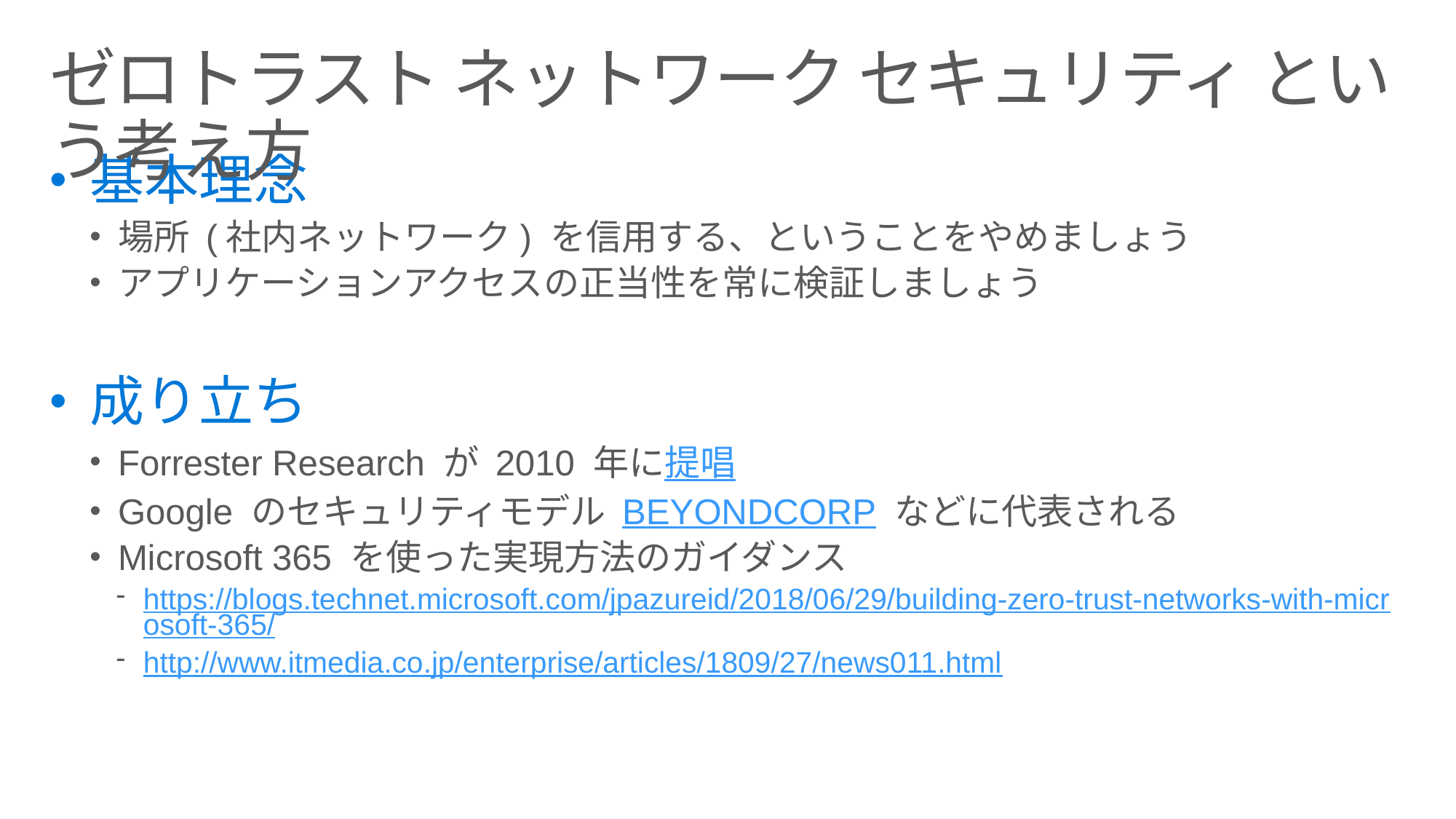

# ゼロトラスト ネットワーク セキュリティ という考え方
基本理念
場所 (社内ネットワーク) を信用する、ということをやめましょう
アプリケーションアクセスの正当性を常に検証しましょう

成り立ち
Forrester Research が 2010 年に提唱
Google のセキュリティモデル BEYONDCORP などに代表される
Microsoft 365 を使った実現方法のガイダンス
https://blogs.technet.microsoft.com/jpazureid/2018/06/29/building-zero-trust-networks-with-microsoft-365/
http://www.itmedia.co.jp/enterprise/articles/1809/27/news011.html